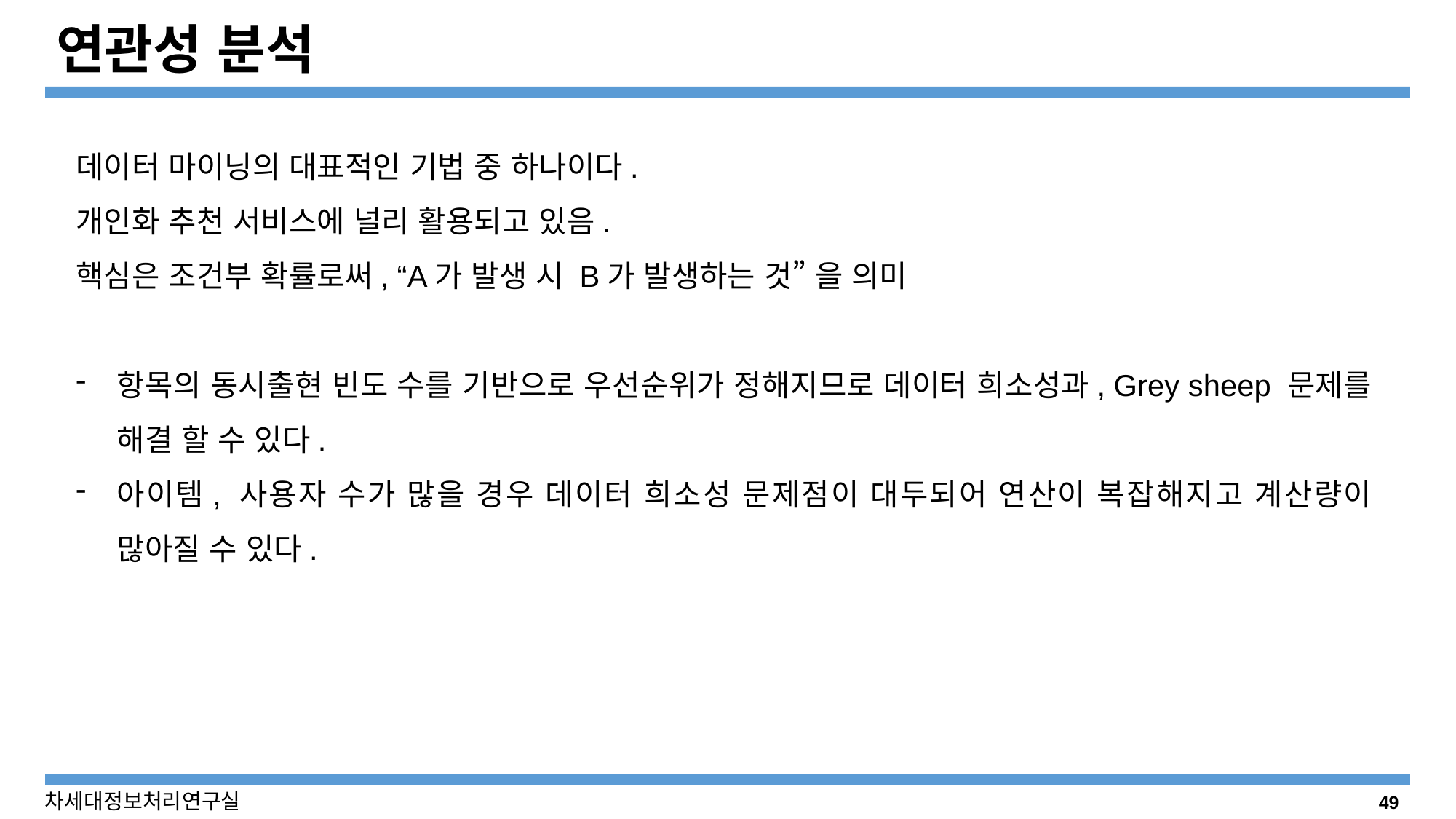

# 연관성 분석
데이터 마이닝의 대표적인 기법 중 하나이다.
개인화 추천 서비스에 널리 활용되고 있음.
핵심은 조건부 확률로써, “A가 발생 시 B가 발생하는 것” 을 의미

항목의 동시출현 빈도 수를 기반으로 우선순위가 정해지므로 데이터 희소성과, Grey sheep 문제를 해결 할 수 있다.
아이템, 사용자 수가 많을 경우 데이터 희소성 문제점이 대두되어 연산이 복잡해지고 계산량이 많아질 수 있다.
49